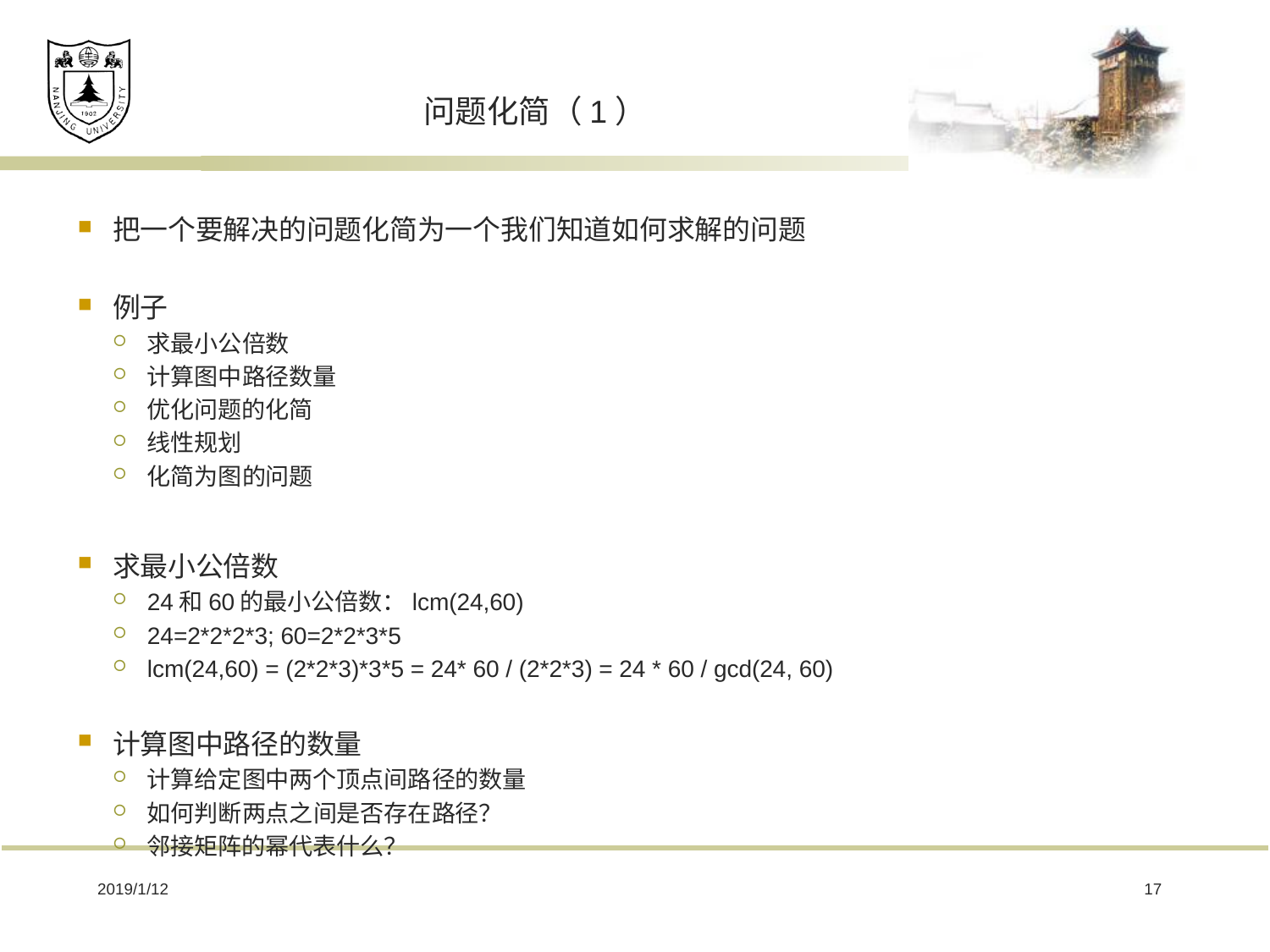

# 问题化简（1）
把一个要解决的问题化简为一个我们知道如何求解的问题

例子
求最小公倍数
计算图中路径数量
优化问题的化简
线性规划
化简为图的问题

求最小公倍数
24和60的最小公倍数：lcm(24,60)
24=2*2*2*3; 60=2*2*3*5
lcm(24,60) = (2*2*3)*3*5 = 24* 60 / (2*2*3) = 24 * 60 / gcd(24, 60)

计算图中路径的数量
计算给定图中两个顶点间路径的数量
如何判断两点之间是否存在路径？
邻接矩阵的幂代表什么？

2019/1/12
17